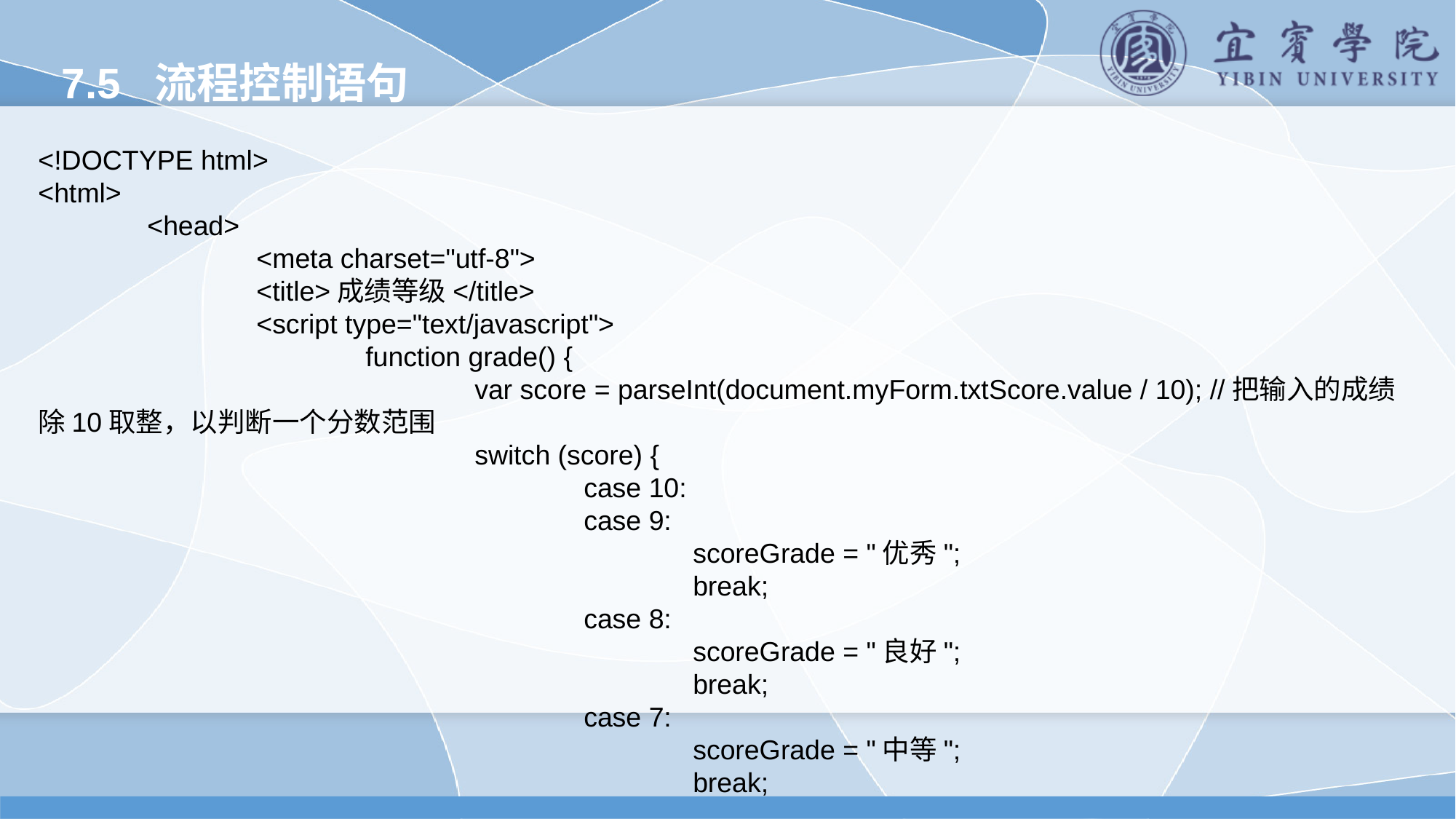

7.5  流程控制语句
<!DOCTYPE html>
<html>
	<head>
		<meta charset="utf-8">
		<title>成绩等级</title>
		<script type="text/javascript">
			function grade() {
				var score = parseInt(document.myForm.txtScore.value / 10); //把输入的成绩除10取整，以判断一个分数范围
				switch (score) {
					case 10:
					case 9:
						scoreGrade = "优秀";
						break;
					case 8:
						scoreGrade = "良好";
						break;
					case 7:
						scoreGrade = "中等";
						break;